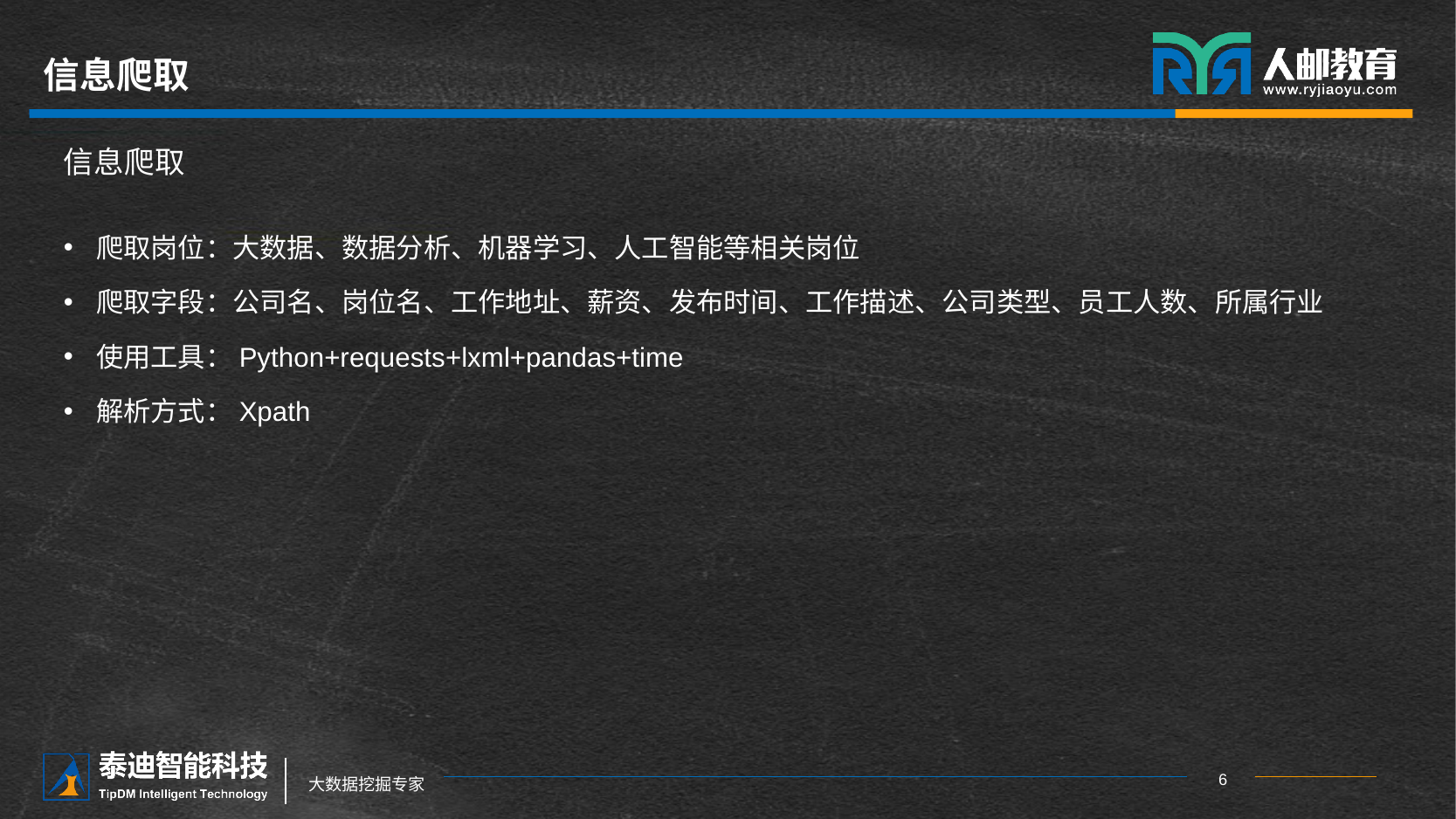

# 信息爬取
信息爬取
爬取岗位：大数据、数据分析、机器学习、人工智能等相关岗位
爬取字段：公司名、岗位名、工作地址、薪资、发布时间、工作描述、公司类型、员工人数、所属行业
使用工具：Python+requests+lxml+pandas+time
解析方式：Xpath